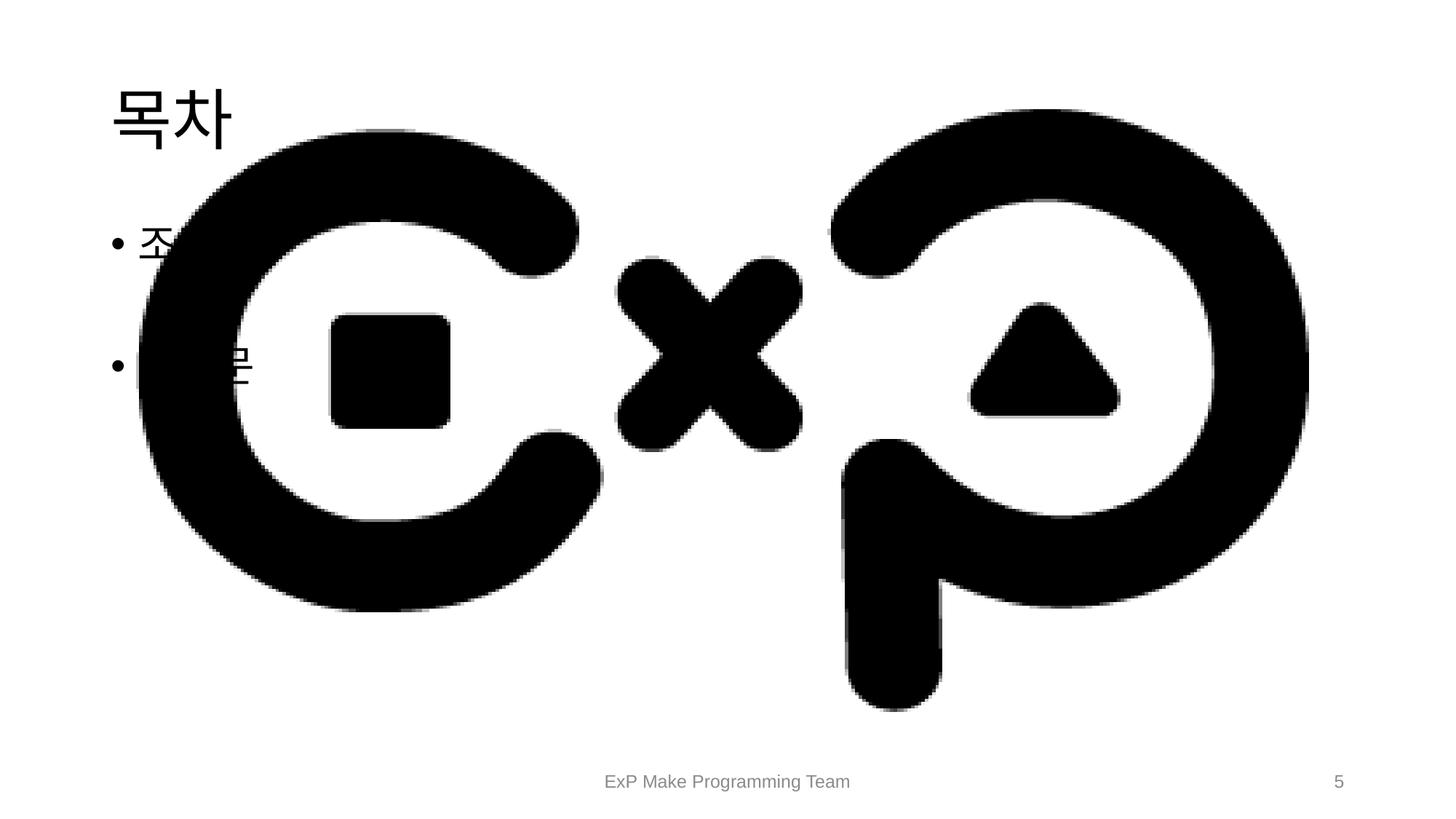

# 목차
조건문

반복문
ExP Make Programming Team
5